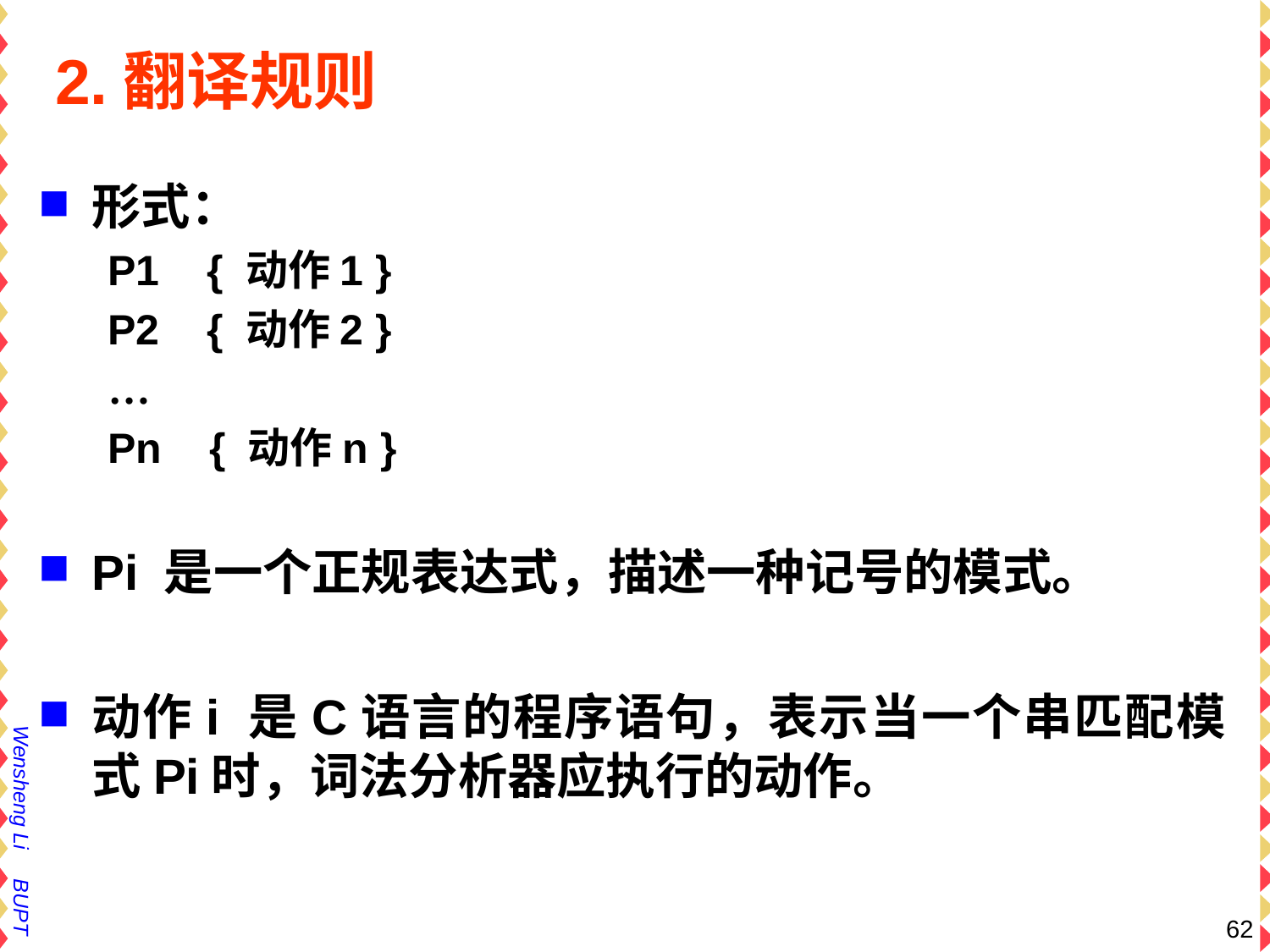

# 2.翻译规则
形式：
P1    { 动作1 }
P2    { 动作2 }
…
Pn    { 动作n }

Pi 是一个正规表达式，描述一种记号的模式。

动作i 是C语言的程序语句，表示当一个串匹配模式Pi时，词法分析器应执行的动作。
62